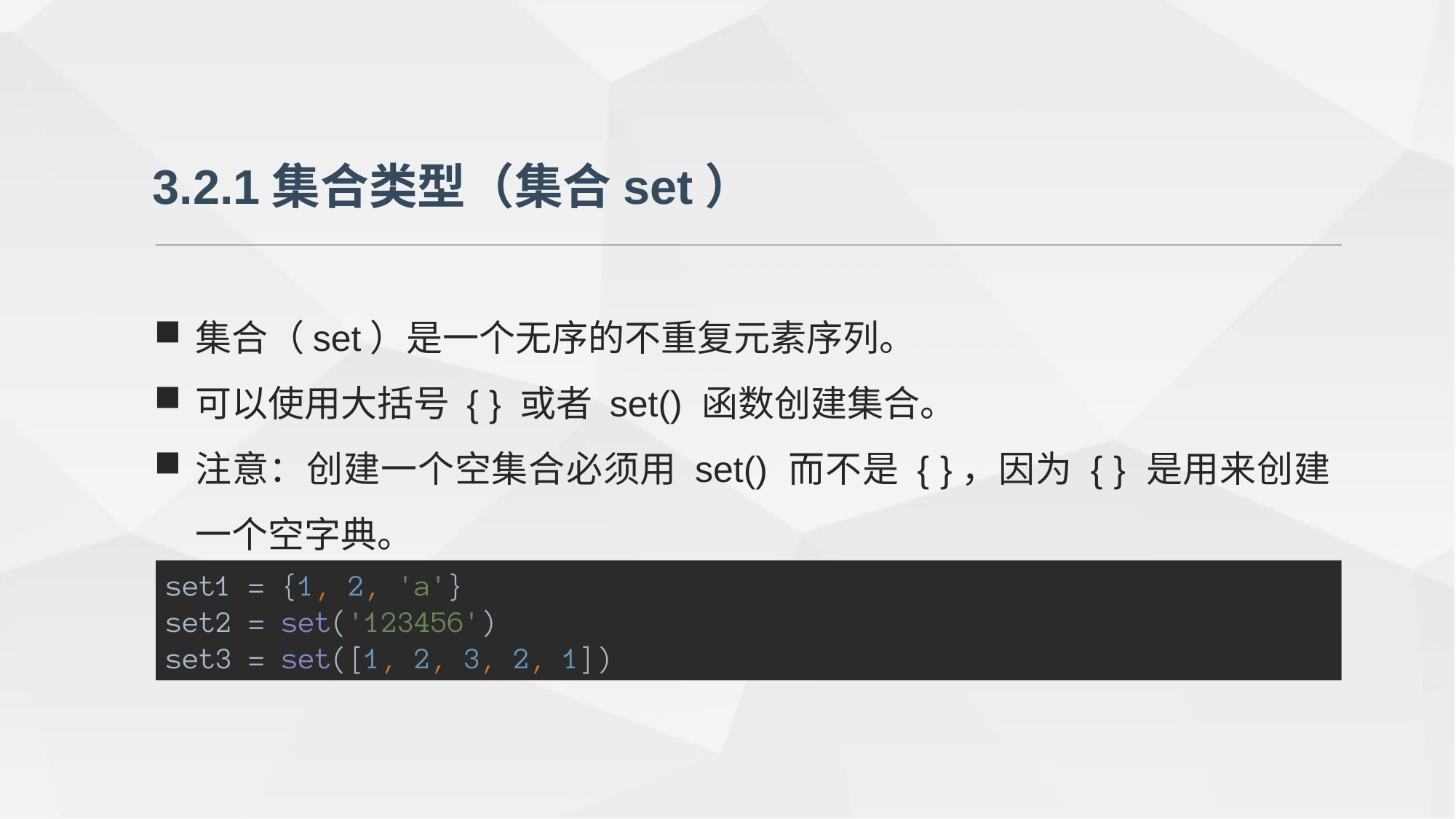

3.2.1集合类型（集合set）
集合（set）是一个无序的不重复元素序列。
可以使用大括号 { } 或者 set() 函数创建集合。
注意：创建一个空集合必须用 set() 而不是 { }，因为 { } 是用来创建一个空字典。
set1 = {1, 2, 'a'}
set2 = set('123456')
set3 = set([1, 2, 3, 2, 1])